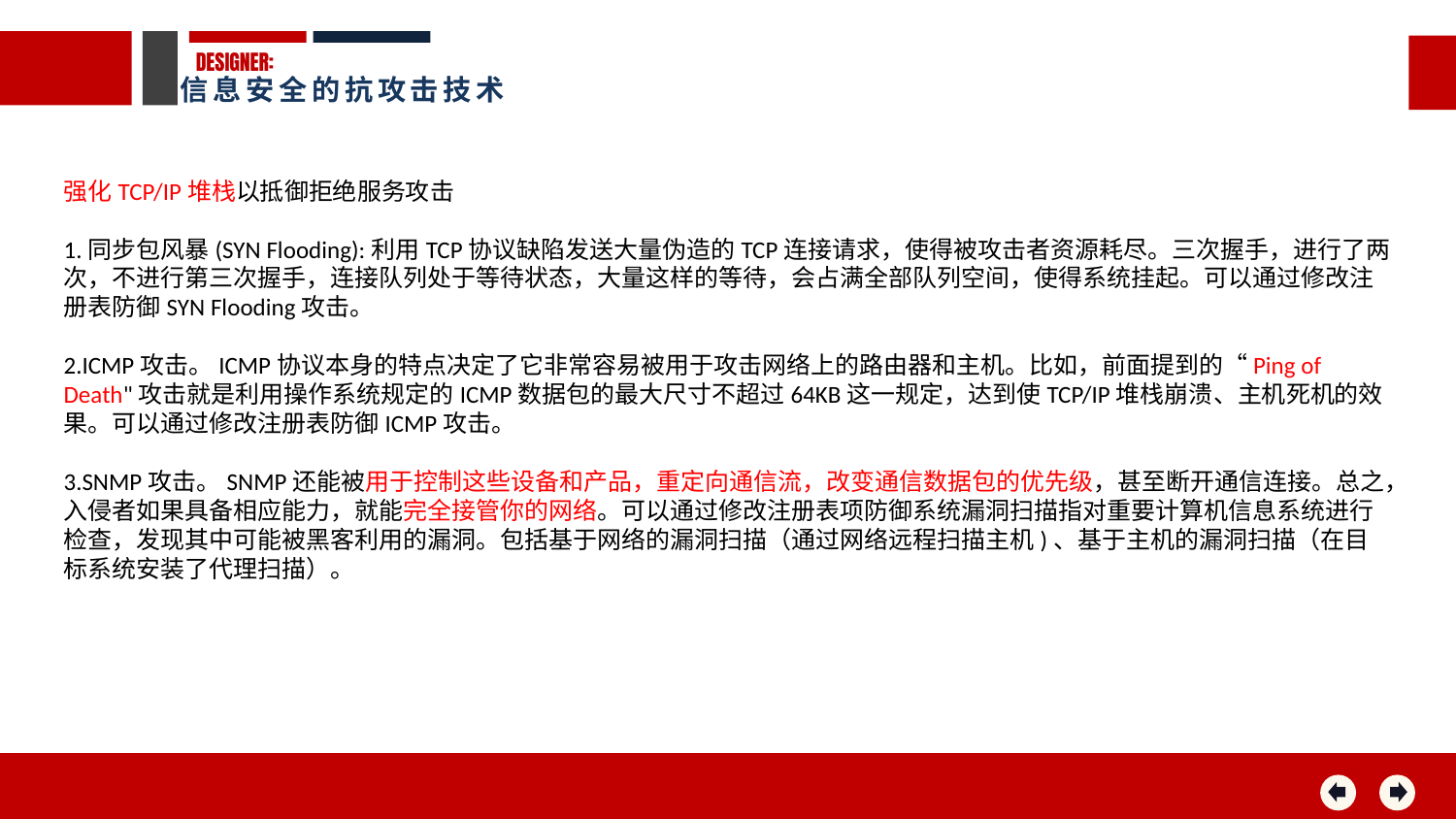

DESIGNER:
信息安全的抗攻击技术
强化TCP/IP堆栈以抵御拒绝服务攻击

1.同步包风暴(SYN Flooding):利用TCP协议缺陷发送大量伪造的TCP连接请求，使得被攻击者资源耗尽。三次握手，进行了两次，不进行第三次握手，连接队列处于等待状态，大量这样的等待，会占满全部队列空间，使得系统挂起。可以通过修改注册表防御SYN Flooding攻击。

2.ICMP攻击。ICMP协议本身的特点决定了它非常容易被用于攻击网络上的路由器和主机。比如，前面提到的“Ping of Death"攻击就是利用操作系统规定的ICMP数据包的最大尺寸不超过64KB这一规定，达到使TCP/IP堆栈崩溃、主机死机的效果。可以通过修改注册表防御ICMP攻击。

3.SNMP攻击。SNMP还能被用于控制这些设备和产品，重定向通信流，改变通信数据包的优先级，甚至断开通信连接。总之，入侵者如果具备相应能力，就能完全接管你的网络。可以通过修改注册表项防御系统漏洞扫描指对重要计算机信息系统进行检查，发现其中可能被黑客利用的漏洞。包括基于网络的漏洞扫描（通过网络远程扫描主机)、基于主机的漏洞扫描（在目标系统安装了代理扫描）。